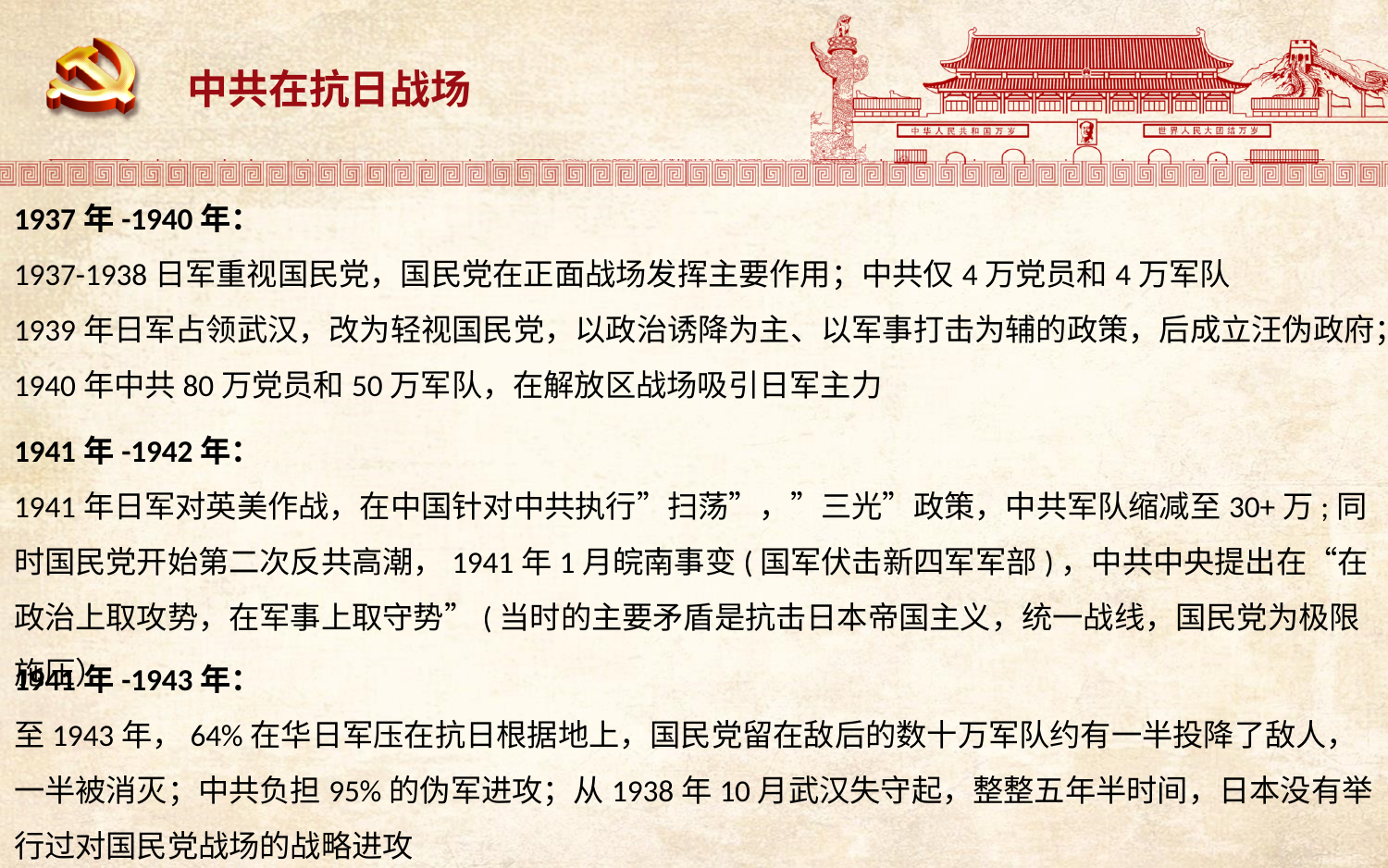

中共在抗日战场
1937年-1940年：
1937-1938日军重视国民党，国民党在正面战场发挥主要作用；中共仅4万党员和4万军队
1939年日军占领武汉，改为轻视国民党，以政治诱降为主、以军事打击为辅的政策，后成立汪伪政府；1940年中共80万党员和50万军队，在解放区战场吸引日军主力

1941年-1942年：
1941年日军对英美作战，在中国针对中共执行”扫荡”，”三光”政策，中共军队缩减至30+万;同时国民党开始第二次反共高潮，1941年1月皖南事变(国军伏击新四军军部)，中共中央提出在“在政治上取攻势，在军事上取守势”(当时的主要矛盾是抗击日本帝国主义，统一战线，国民党为极限施压）
1941年-1943年：
至1943年，64%在华日军压在抗日根据地上，国民党留在敌后的数十万军队约有一半投降了敌人，一半被消灭；中共负担95%的伪军进攻；从1938年10月武汉失守起，整整五年半时间，日本没有举行过对国民党战场的战略进攻